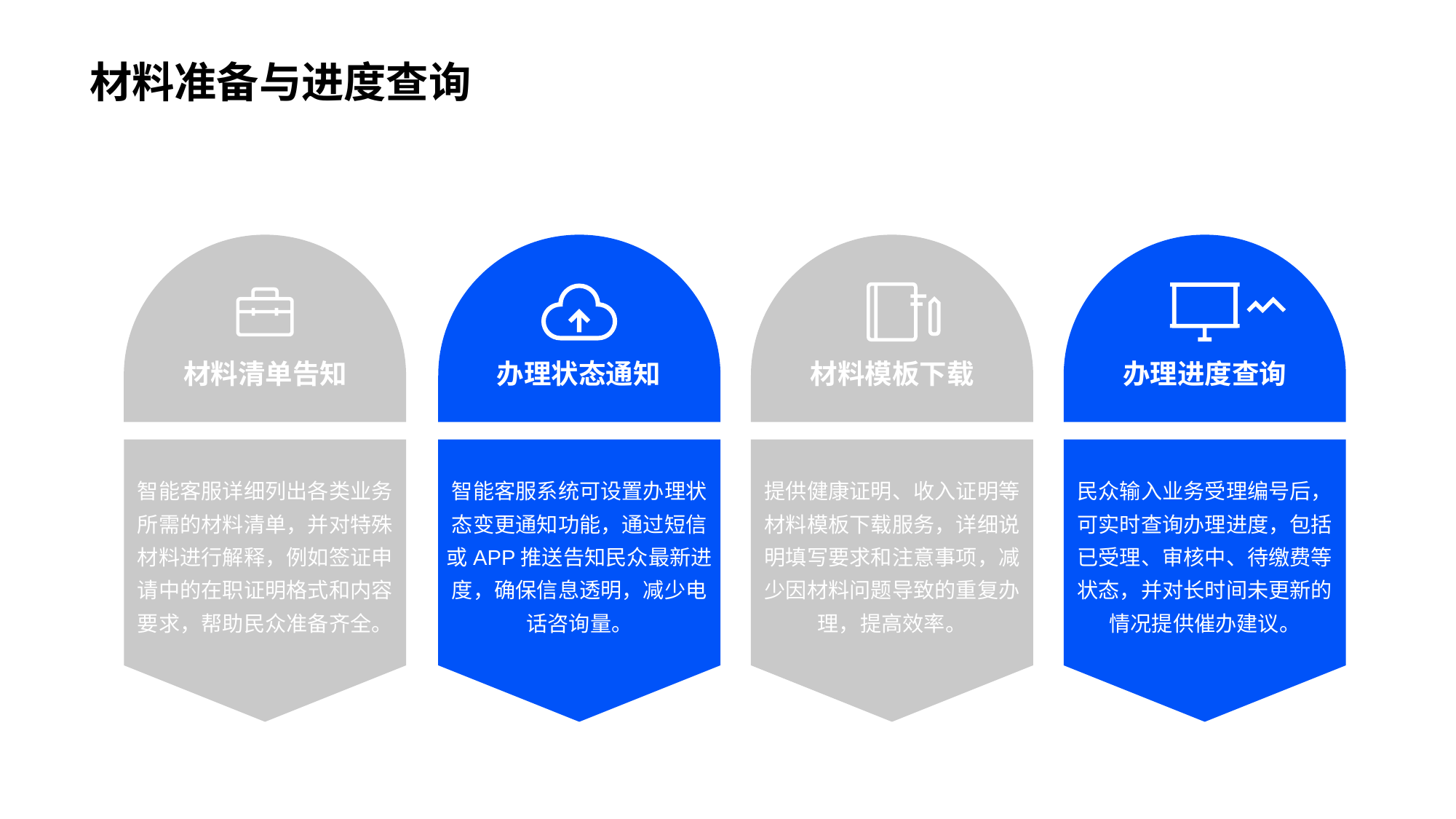

材料准备与进度查询

材料清单告知
智能客服详细列出各类业务所需的材料清单，并对特殊材料进行解释，例如签证申请中的在职证明格式和内容要求，帮助民众准备齐全。

办理状态通知
智能客服系统可设置办理状态变更通知功能，通过短信或APP推送告知民众最新进度，确保信息透明，减少电话咨询量。

材料模板下载
提供健康证明、收入证明等材料模板下载服务，详细说明填写要求和注意事项，减少因材料问题导致的重复办理，提高效率。

办理进度查询
民众输入业务受理编号后，可实时查询办理进度，包括已受理、审核中、待缴费等状态，并对长时间未更新的情况提供催办建议。